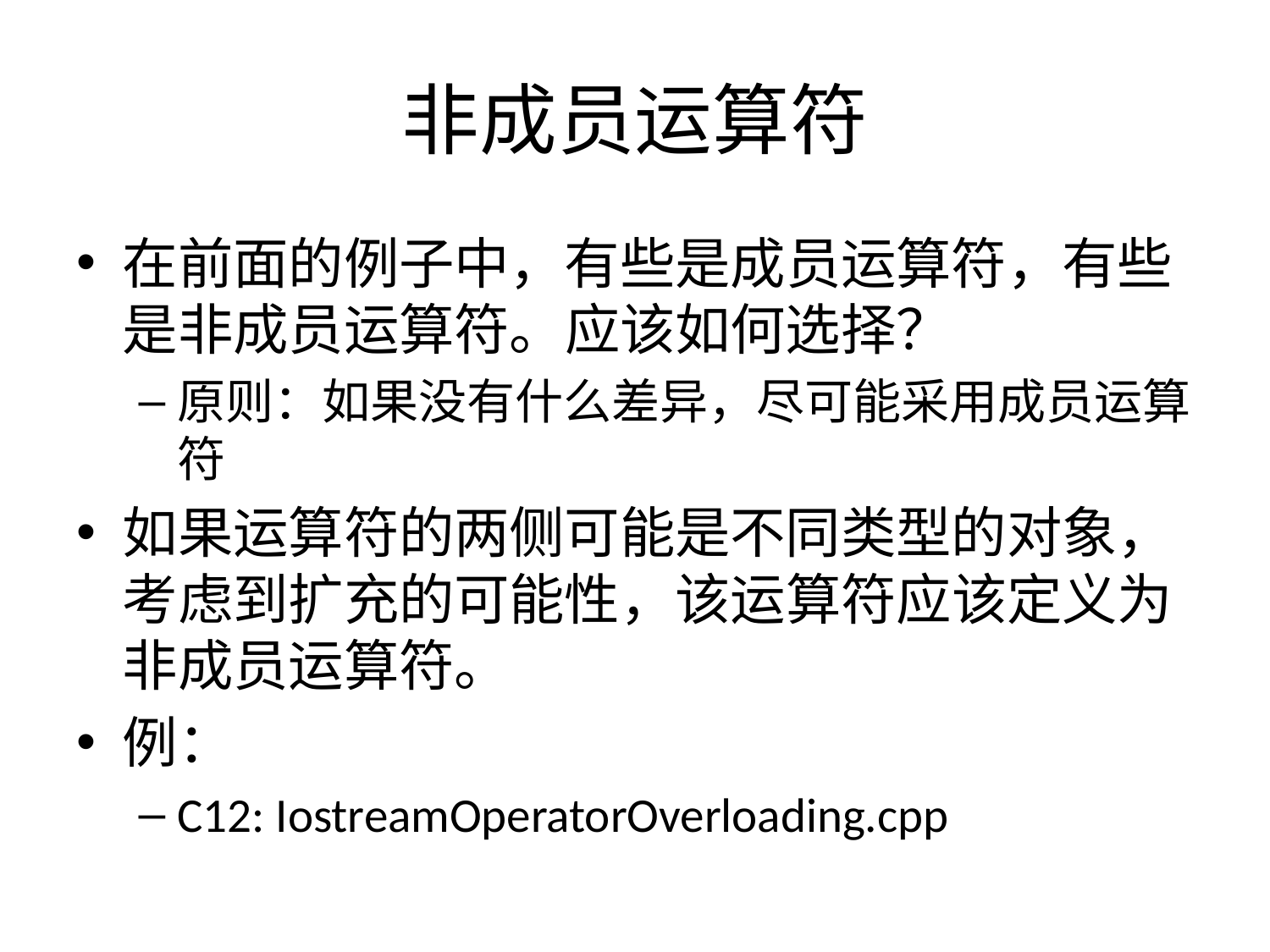

# 非成员运算符
在前面的例子中，有些是成员运算符，有些是非成员运算符。应该如何选择？
原则：如果没有什么差异，尽可能采用成员运算符
如果运算符的两侧可能是不同类型的对象，考虑到扩充的可能性，该运算符应该定义为非成员运算符。
例：
C12: IostreamOperatorOverloading.cpp